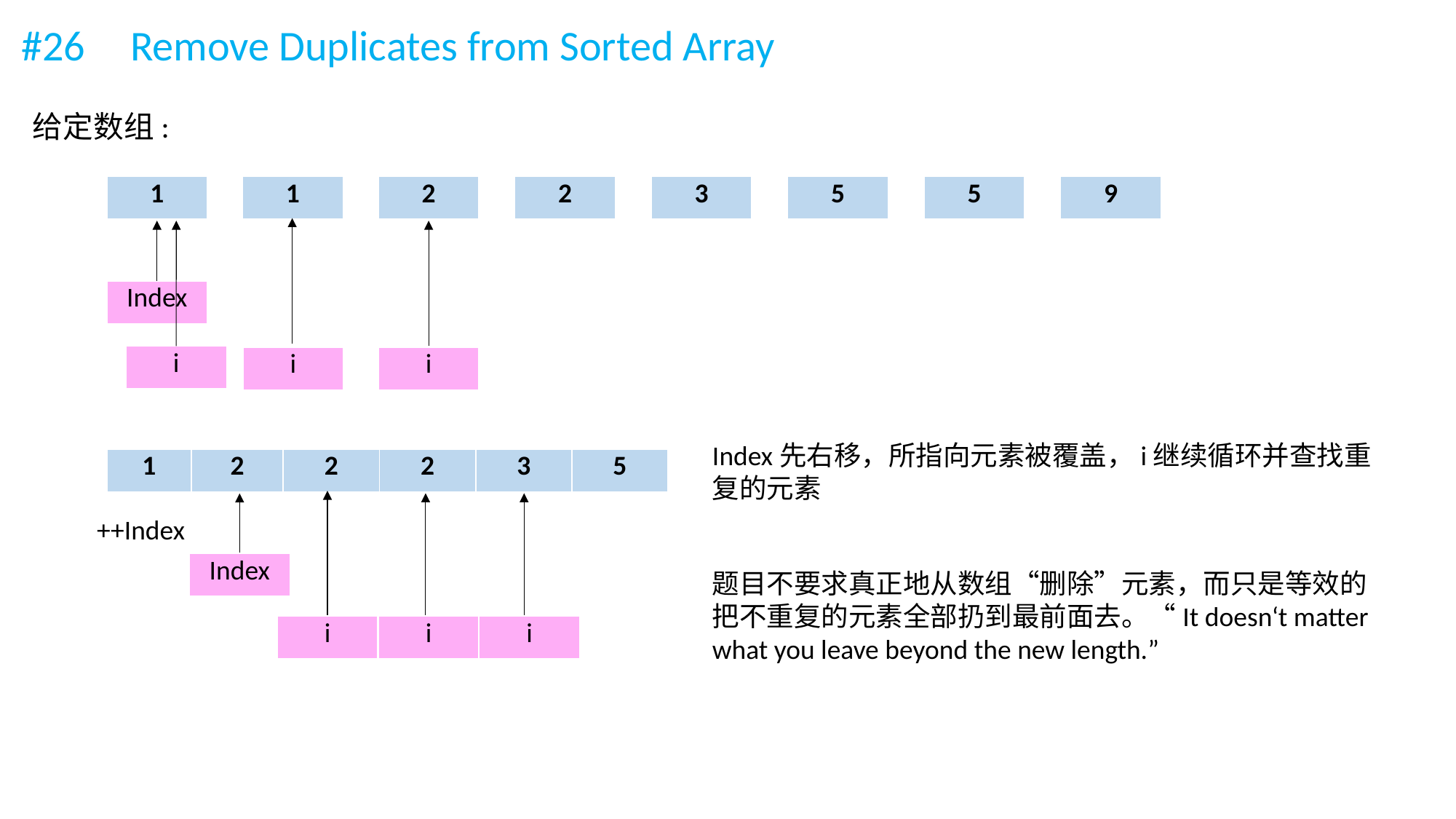

# #26	Remove Duplicates from Sorted Array
给定数组:
| 1 |
| --- |
| 1 |
| --- |
| 2 |
| --- |
| 2 |
| --- |
| 3 |
| --- |
| 5 |
| --- |
| 5 |
| --- |
| 9 |
| --- |
| Index |
| --- |
| i |
| --- |
| i |
| --- |
| i |
| --- |
Index先右移，所指向元素被覆盖，i继续循环并查找重复的元素
| 1 | 2 | 2 | 2 | 3 | 5 |
| --- | --- | --- | --- | --- | --- |
++Index
| Index |
| --- |
题目不要求真正地从数组“删除”元素，而只是等效的把不重复的元素全部扔到最前面去。“It doesn‘t matter what you leave beyond the new length.”
| i |
| --- |
| i |
| --- |
| i |
| --- |